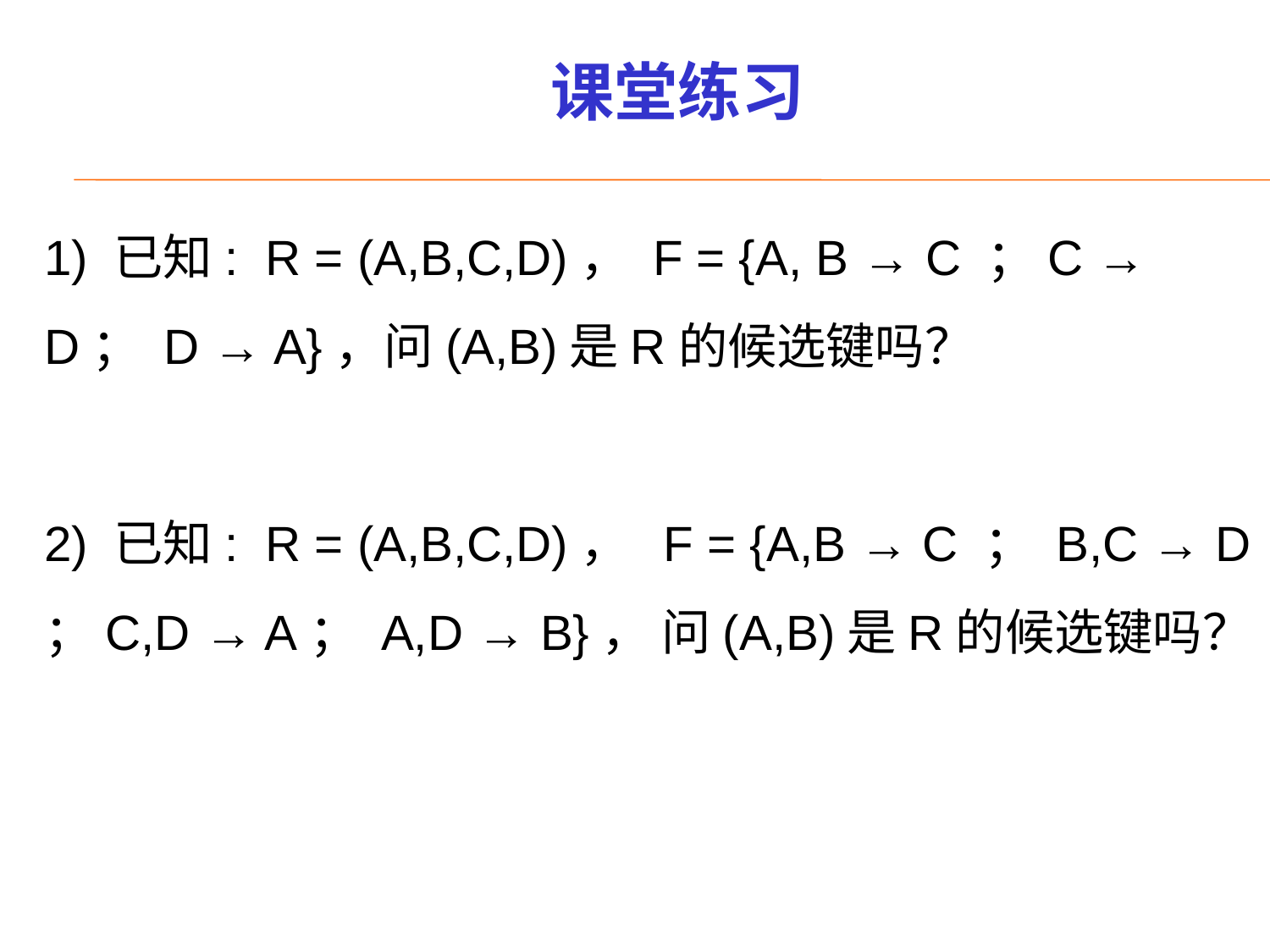

# 课堂练习
1) 已知:  R = (A,B,C,D)， F = {A, B → C ；C → D； D → A}，问(A,B)是R的候选键吗？

2) 已知:  R = (A,B,C,D)，  F = {A,B → C ； B,C → D ；C,D → A； A,D → B}， 问(A,B)是R的候选键吗？